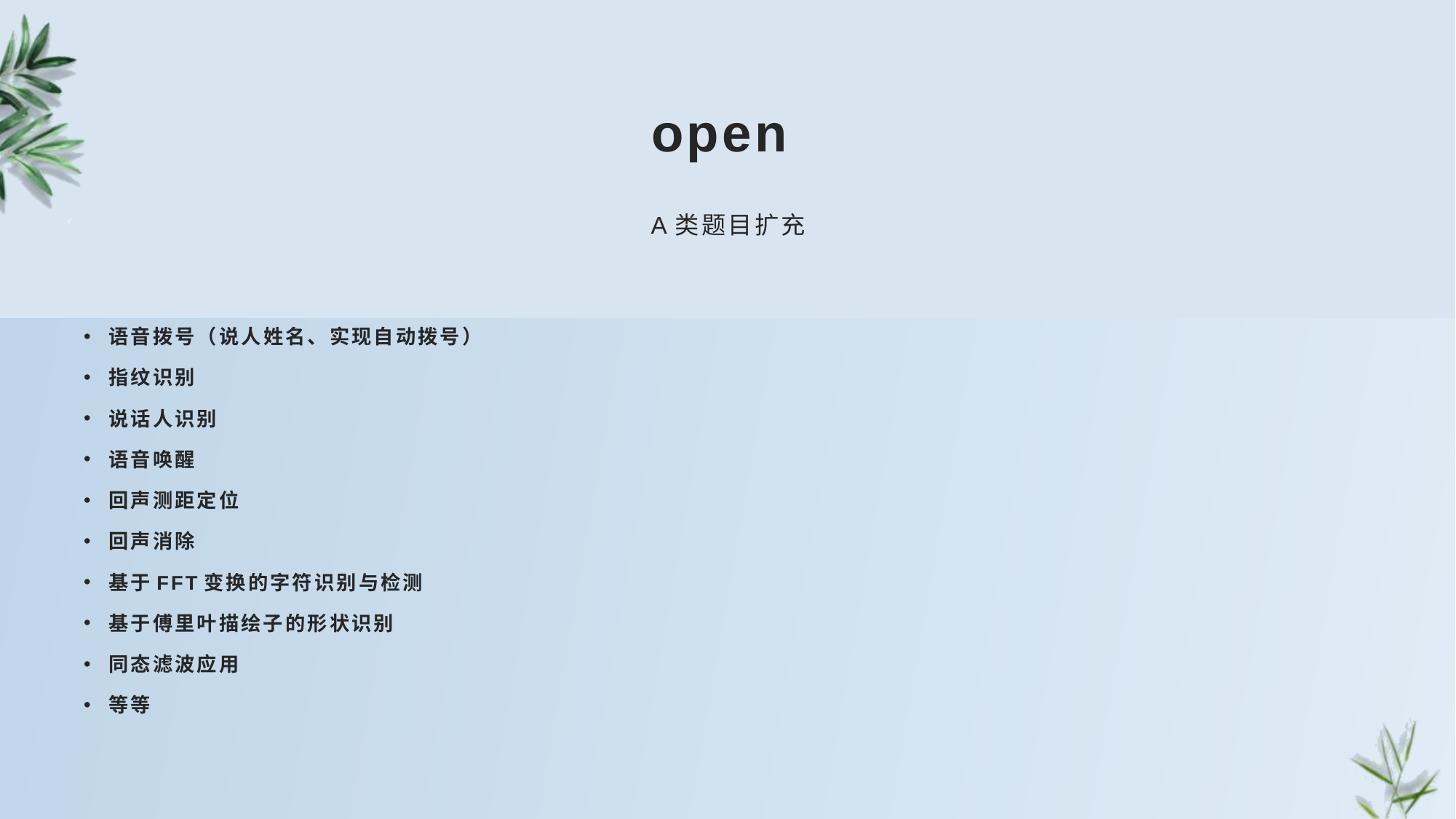

# open
A类题目扩充
语音拨号（说人姓名、实现自动拨号）
指纹识别
说话人识别
语音唤醒
回声测距定位
回声消除
基于FFT变换的字符识别与检测
基于傅里叶描绘子的形状识别
同态滤波应用
等等